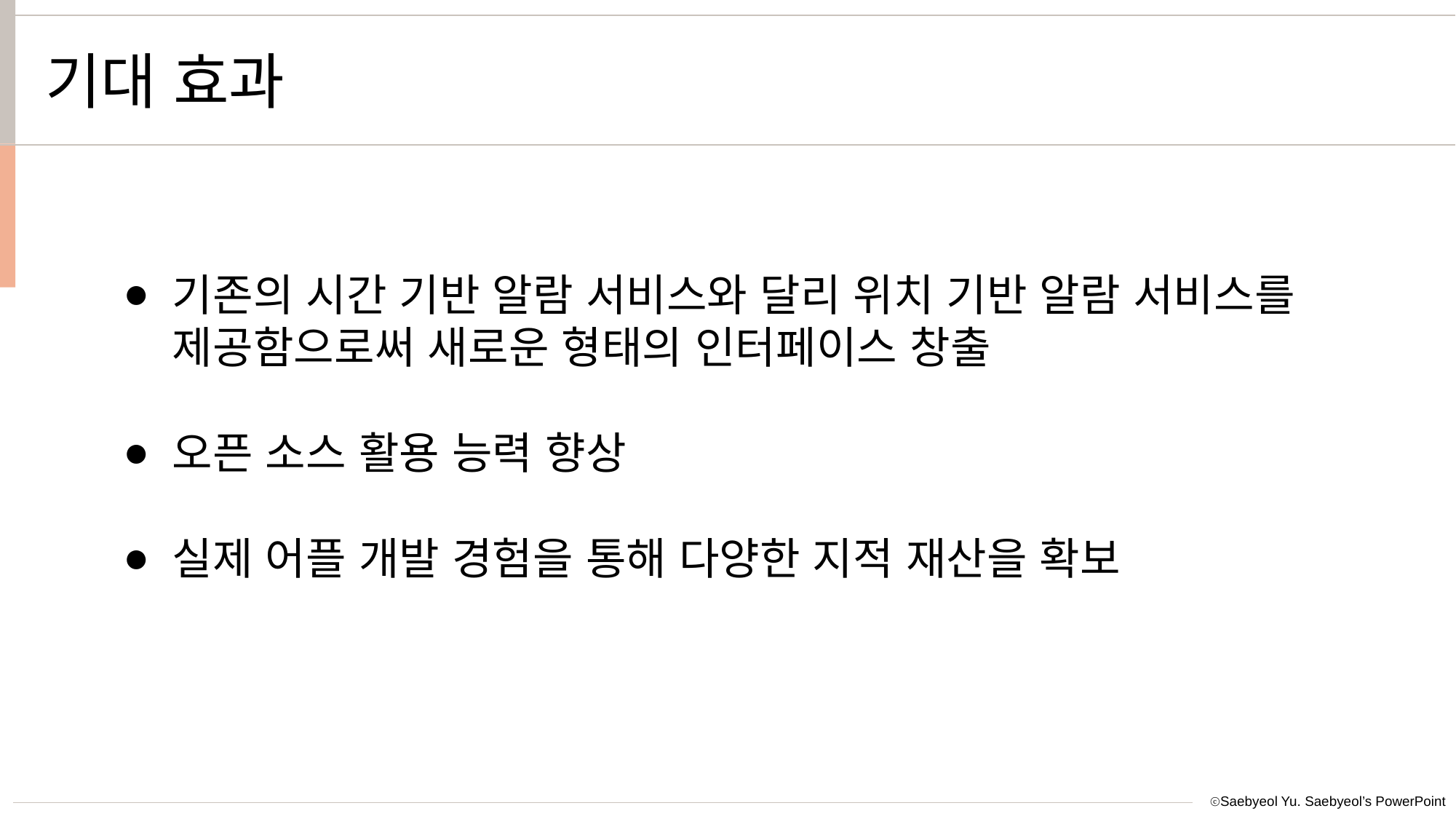

기대 효과

기존의 시간 기반 알람 서비스와 달리 위치 기반 알람 서비스를 제공함으로써 새로운 형태의 인터페이스 창출

오픈 소스 활용 능력 향상

실제 어플 개발 경험을 통해 다양한 지적 재산을 확보